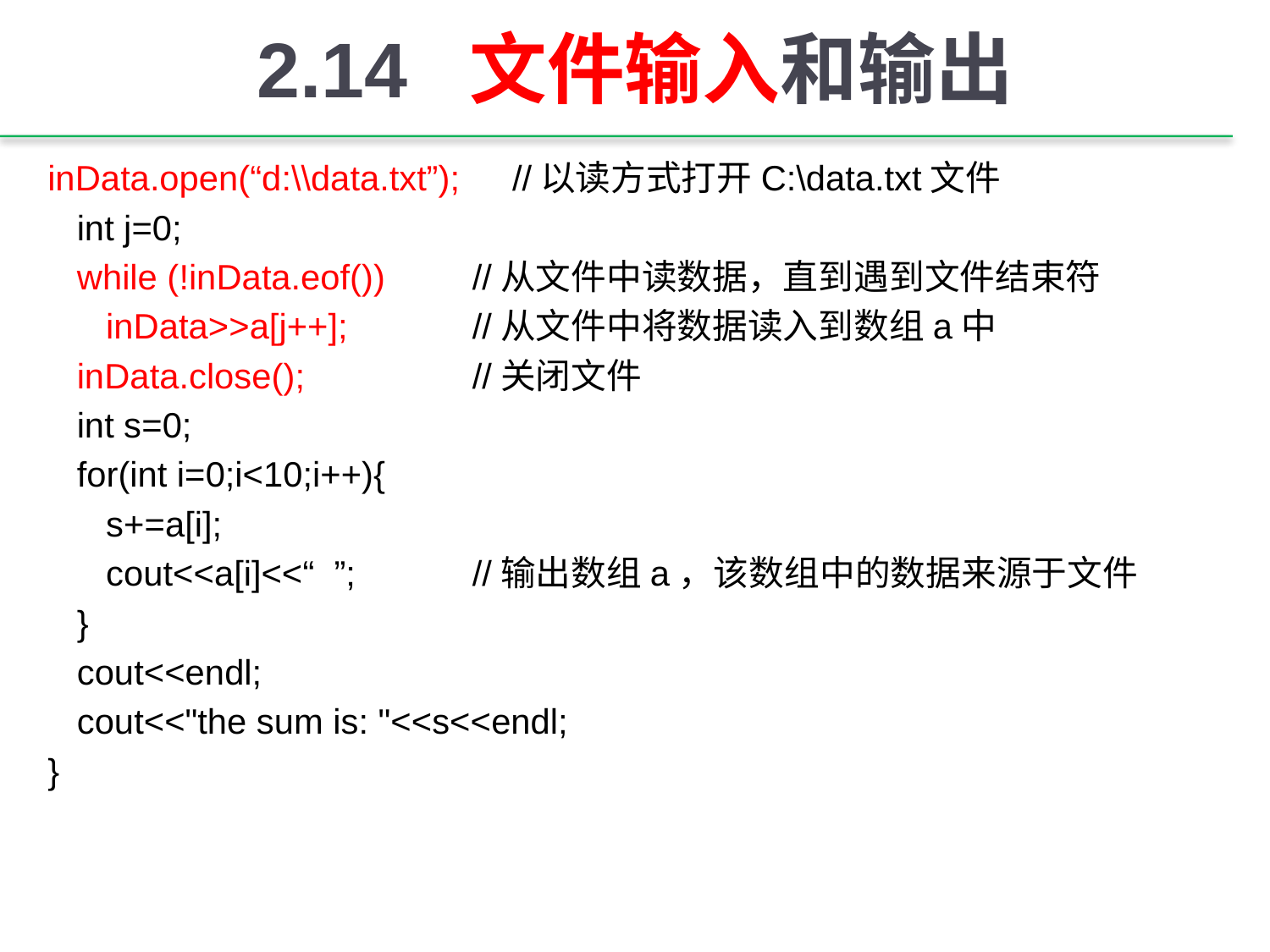

# 2.14  文件输入和输出
inData.open(“d:\\data.txt”);　//以读方式打开C:\data.txt文件
   int j=0;
   while (!inData.eof())	　//从文件中读数据，直到遇到文件结束符
      inData>>a[j++];	　//从文件中将数据读入到数组a中
   inData.close();	　//关闭文件
   int s=0;
   for(int i=0;i<10;i++){
      s+=a[i];
      cout<<a[i]<<“  ”; 	　//输出数组a，该数组中的数据来源于文件
   }
   cout<<endl;
   cout<<"the sum is: "<<s<<endl;
}